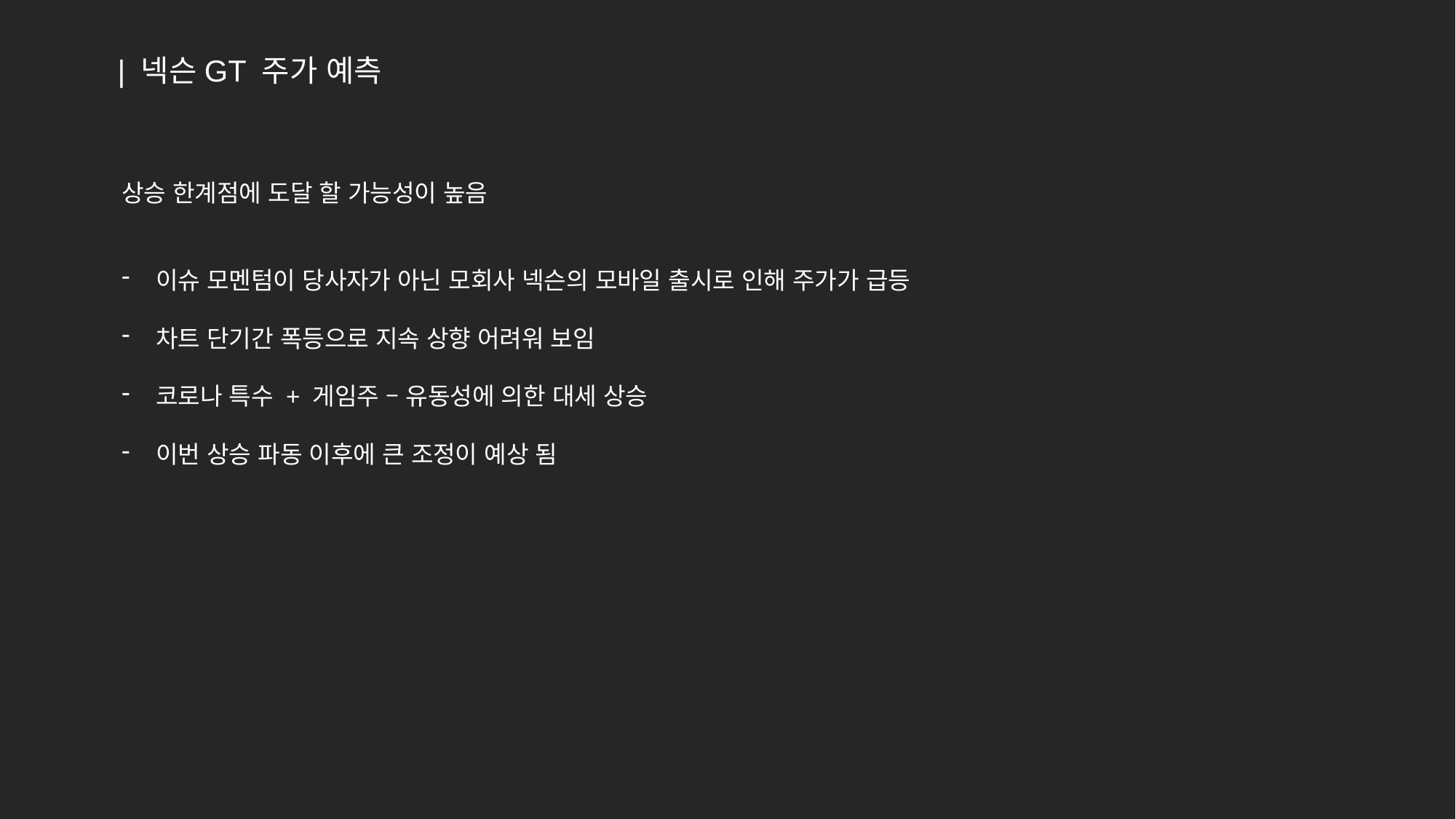

| 넥슨GT 주가 예측
상승 한계점에 도달 할 가능성이 높음

이슈 모멘텀이 당사자가 아닌 모회사 넥슨의 모바일 출시로 인해 주가가 급등

차트 단기간 폭등으로 지속 상향 어려워 보임

코로나 특수 + 게임주 – 유동성에 의한 대세 상승

이번 상승 파동 이후에 큰 조정이 예상 됨